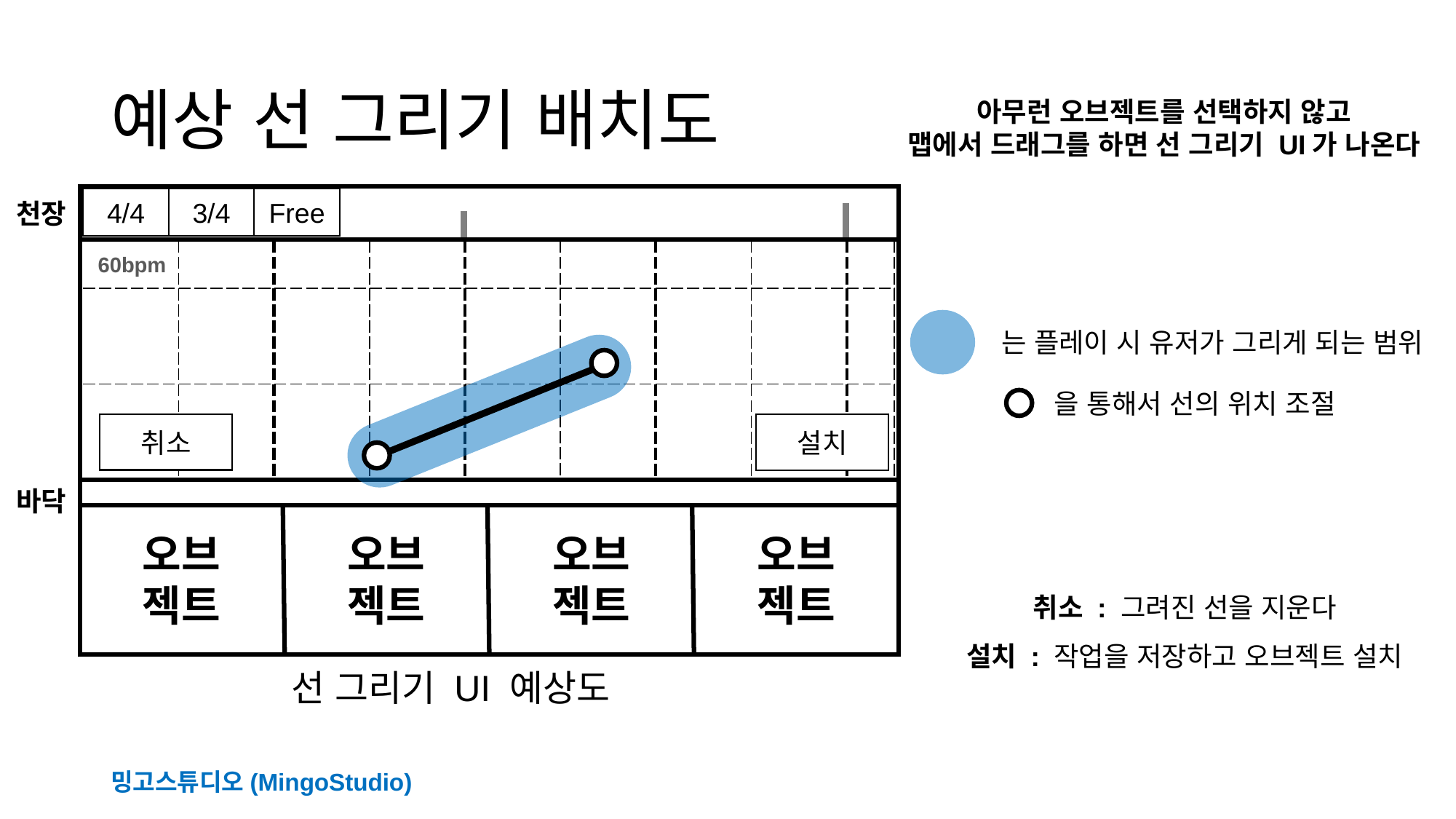

# 예상 선 그리기 배치도
아무런 오브젝트를 선택하지 않고
맵에서 드래그를 하면 선 그리기 UI가 나온다

천장
60bpm
바닥
오브
젝트
오브
젝트
오브
젝트
오브
젝트
4/4
3/4
Free
|  |  |  |  |  |
| --- | --- | --- | --- | --- |
|  |  |  |  |  |
|  |  |  |  |  |
|  |  |  |  |  |
|  |  |  |  |  |
|  |  |  |  |  |
| --- | --- | --- | --- | --- |
|  |  |  |  |  |
|  |  |  |  |  |
|  |  |  |  |  |
|  |  |  |  |  |
|  |  |  |  |  |
| --- | --- | --- | --- | --- |
|  |  |  |  |  |
|  |  |  |  |  |
|  |  |  |  |  |
|  |  |  |  |  |
|  |  |
| --- | --- |
|  |  |
|  |  |
|  |  |
|  |  |

는 플레이 시 유저가 그리게 되는 범위
을 통해서 선의 위치 조절

취소
설치

취소 : 그려진 선을 지운다
설치 : 작업을 저장하고 오브젝트 설치
선 그리기 UI 예상도
밍고스튜디오(MingoStudio)